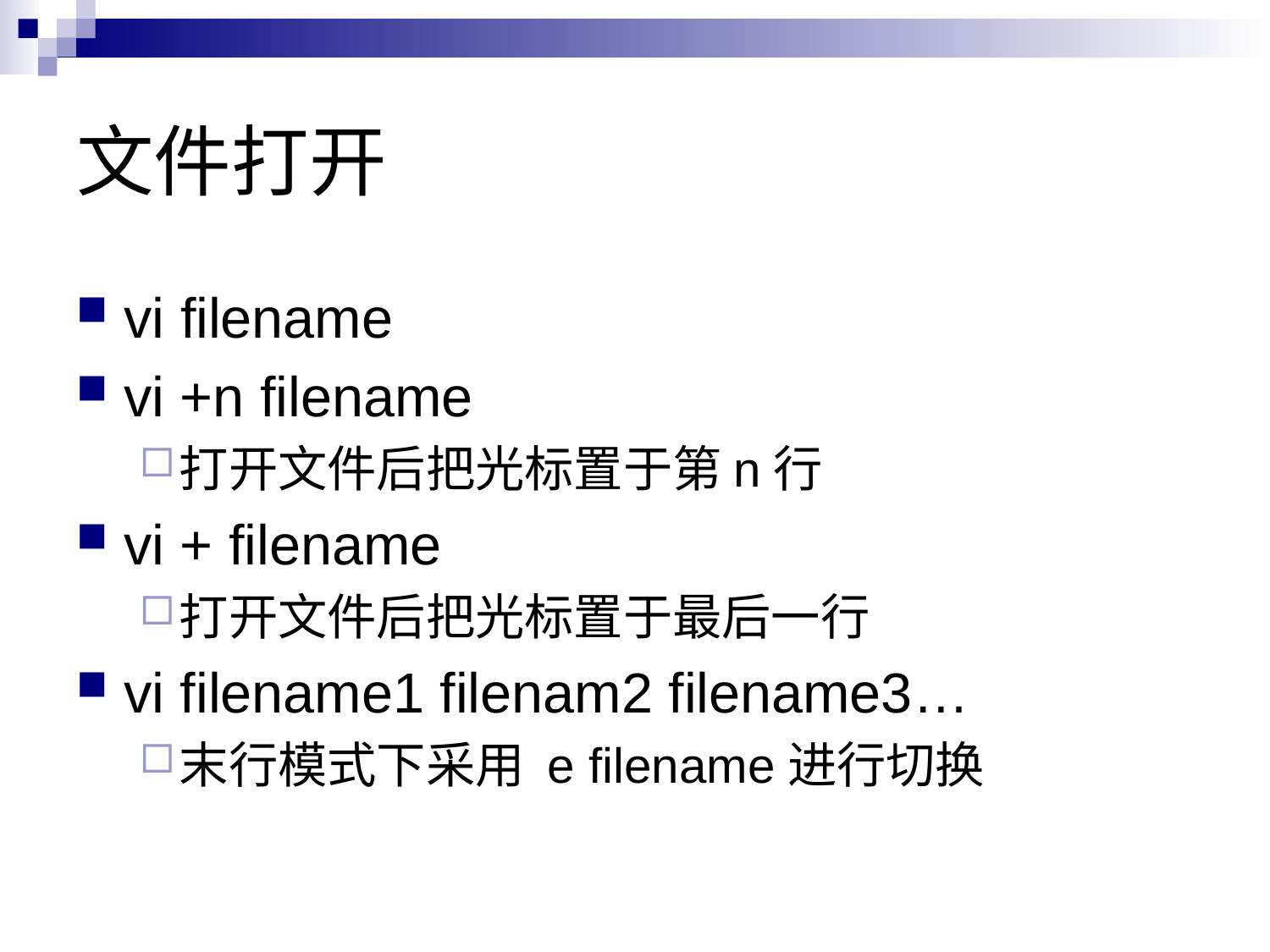

# 文件打开
vi filename
vi +n filename
打开文件后把光标置于第n行
vi + filename
打开文件后把光标置于最后一行
vi filename1 filenam2 filename3…
末行模式下采用 e filename进行切换